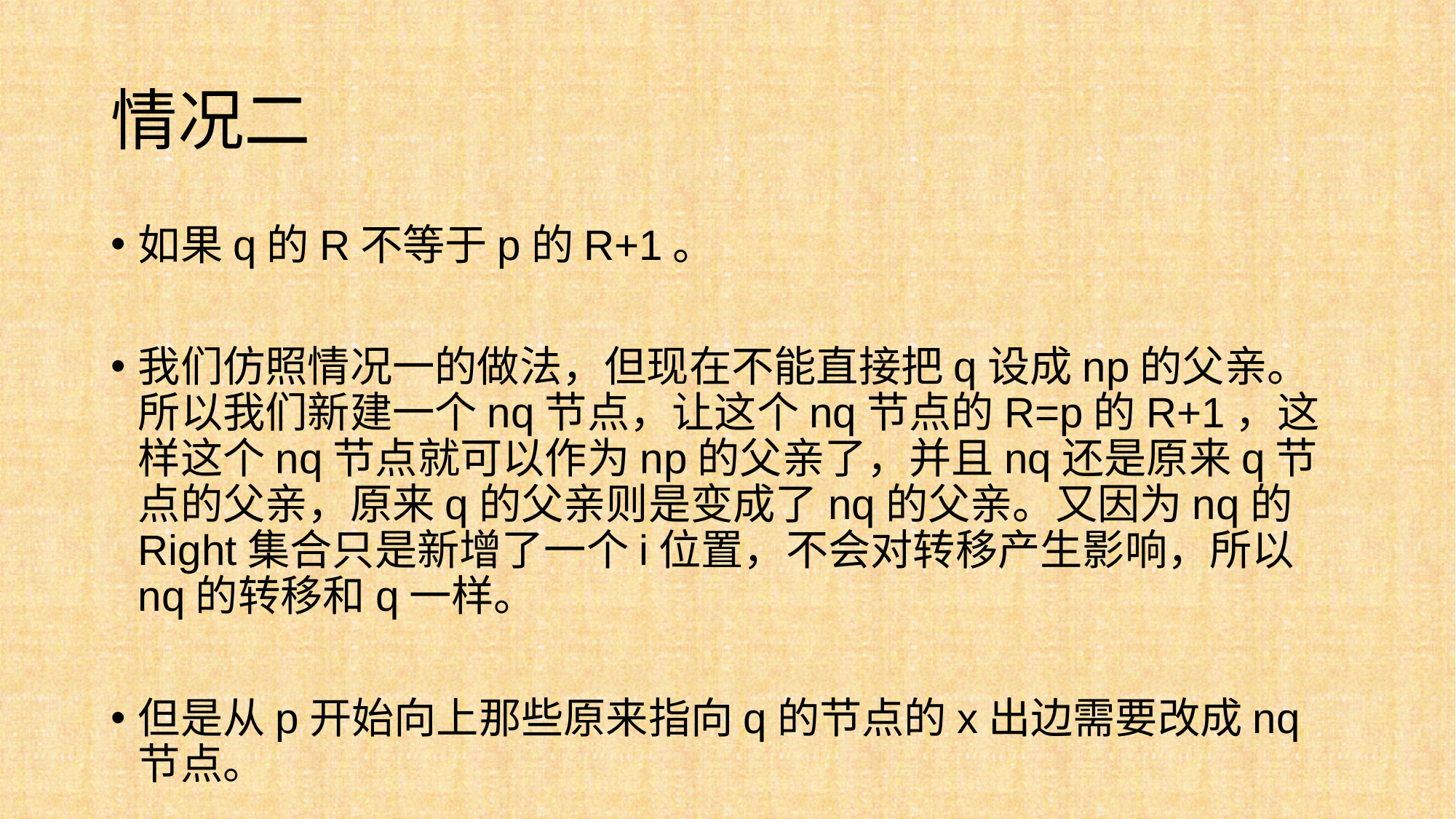

# 情况二
如果q的R不等于p的R+1。

我们仿照情况一的做法，但现在不能直接把q设成np的父亲。所以我们新建一个nq节点，让这个nq节点的R=p的R+1，这样这个nq节点就可以作为np的父亲了，并且nq还是原来q节点的父亲，原来q的父亲则是变成了nq的父亲。又因为nq的Right集合只是新增了一个i位置，不会对转移产生影响，所以nq的转移和q一样。

但是从p开始向上那些原来指向q的节点的x出边需要改成nq节点。